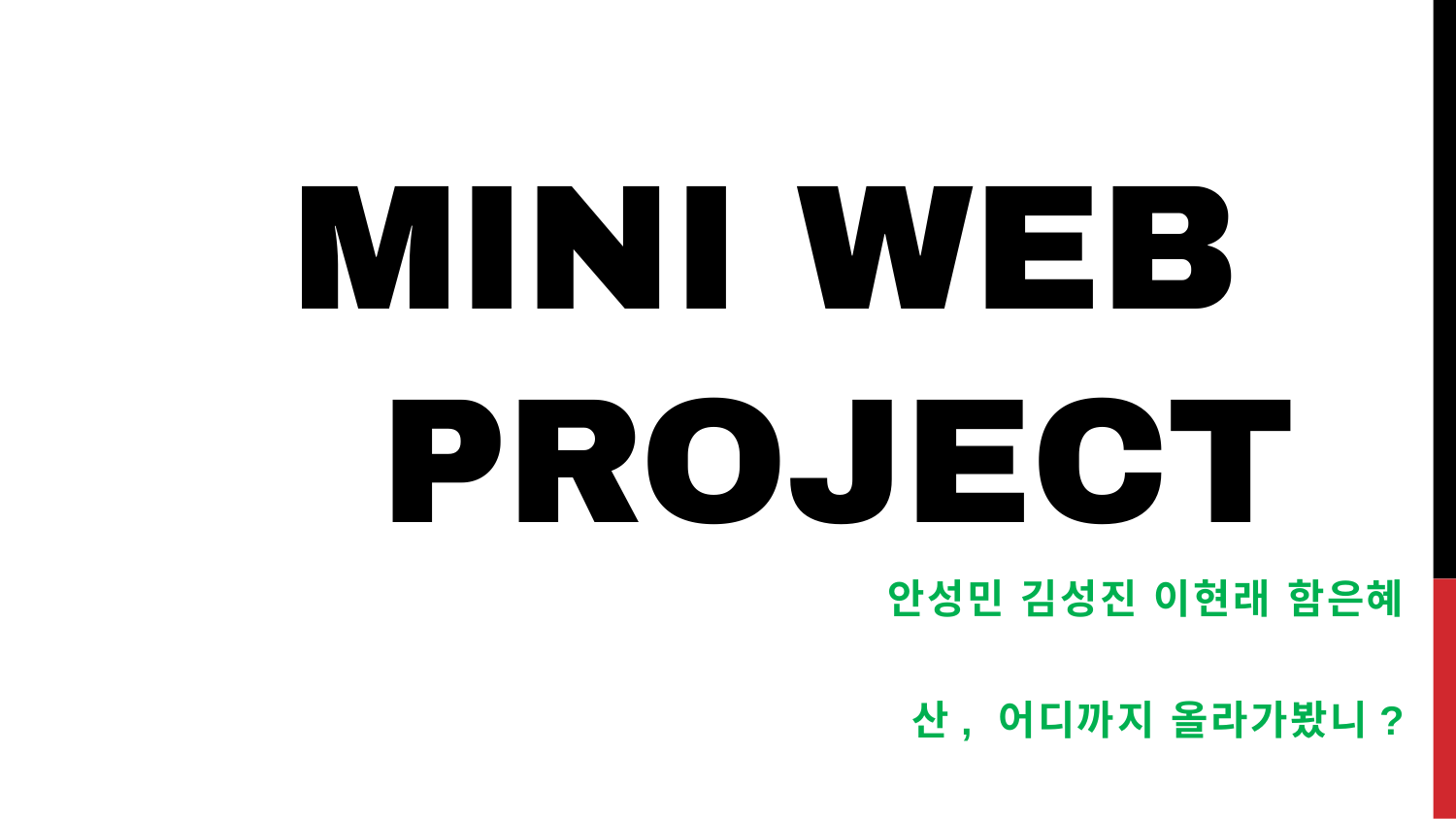

# MiNi Web Project
안성민 김성진 이현래 함은혜

산, 어디까지 올라가봤니?